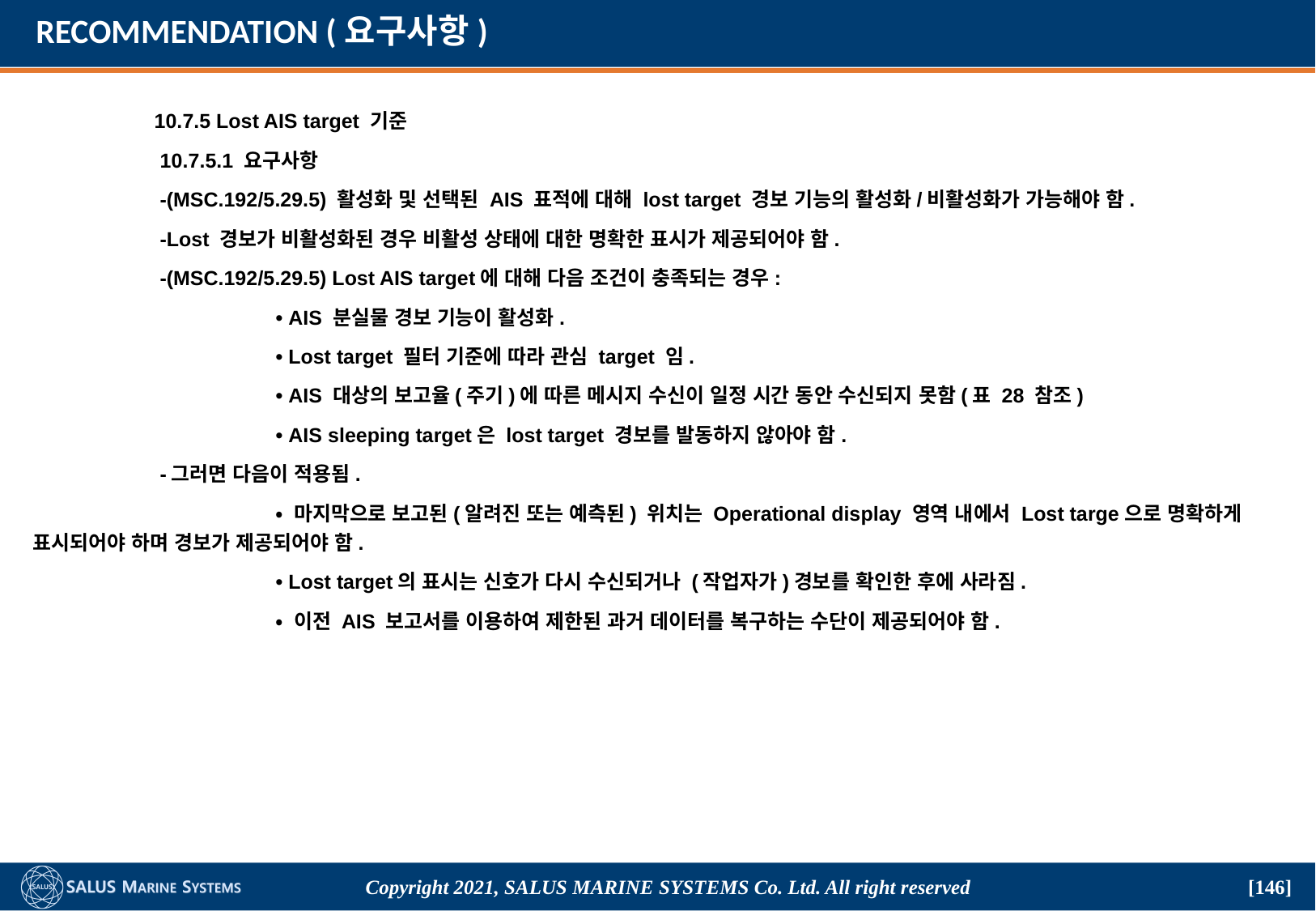

# RECOMMENDATION (요구사항)
	10.7.5 Lost AIS target 기준
	 10.7.5.1 요구사항
	 -(MSC.192/5.29.5) 활성화 및 선택된 AIS 표적에 대해 lost target 경보 기능의 활성화/비활성화가 가능해야 함.
	 -Lost 경보가 비활성화된 경우 비활성 상태에 대한 명확한 표시가 제공되어야 함.
	 -(MSC.192/5.29.5) Lost AIS target에 대해 다음 조건이 충족되는 경우:
		• AIS 분실물 경보 기능이 활성화.
		• Lost target 필터 기준에 따라 관심 target 임.
		• AIS 대상의 보고율(주기)에 따른 메시지 수신이 일정 시간 동안 수신되지 못함(표 28 참조)
		• AIS sleeping target은 lost target 경보를 발동하지 않아야 함.
	 -그러면 다음이 적용됨.
		• 마지막으로 보고된(알려진 또는 예측된) 위치는 Operational display 영역 내에서 Lost targe으로 명확하게 표시되어야 하며 경보가 제공되어야 함.
		• Lost target의 표시는 신호가 다시 수신되거나 (작업자가)경보를 확인한 후에 사라짐.
		• 이전 AIS 보고서를 이용하여 제한된 과거 데이터를 복구하는 수단이 제공되어야 함.
Copyright 2021, SALUS Marine Systems Co. Ltd. All right reserved
[146]